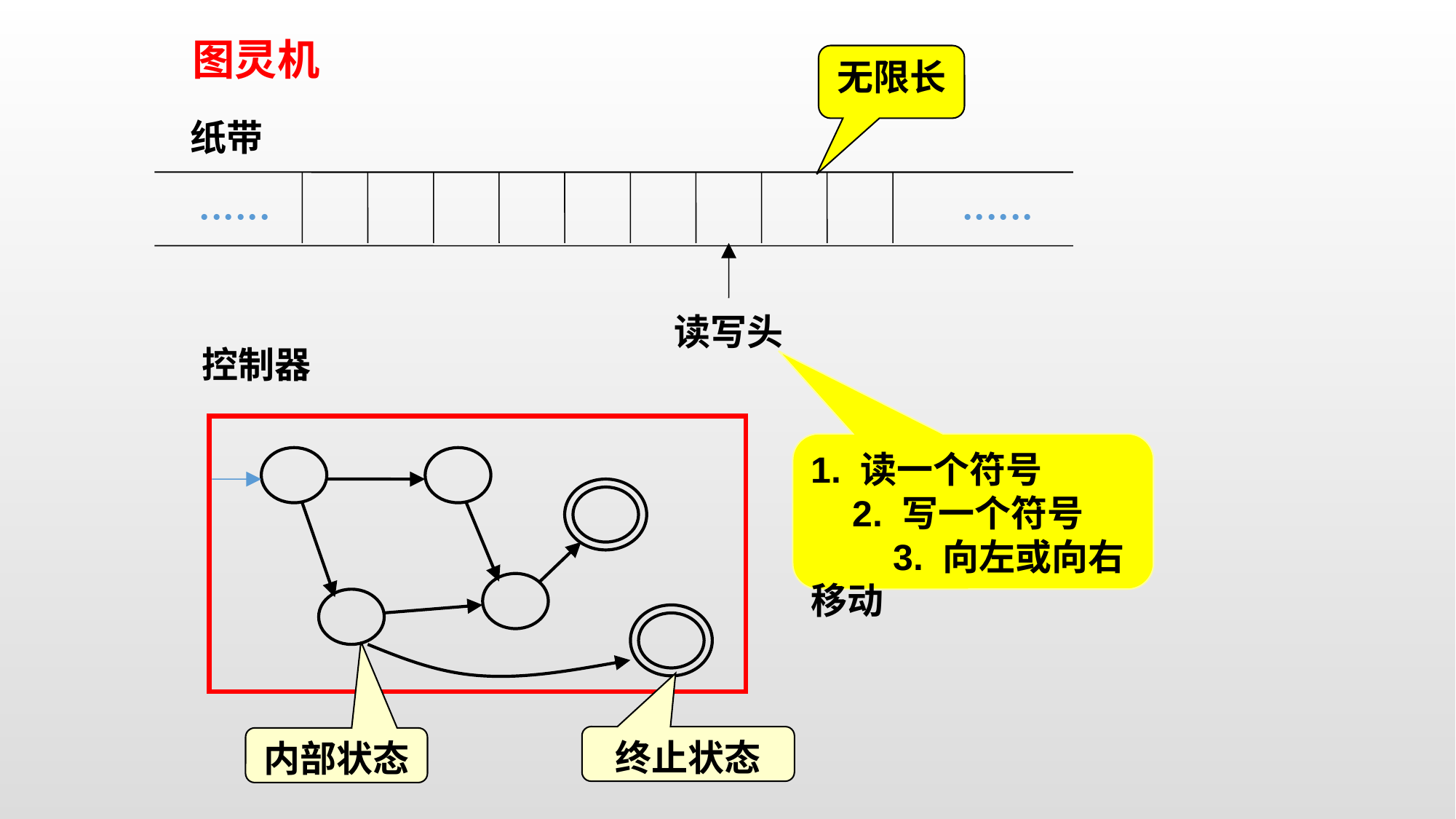

图灵机
无限长
纸带
......
......

读写头
控制器

1. 读一个符号                2. 写一个符号                3. 向左或向右移动

终止状态
内部状态